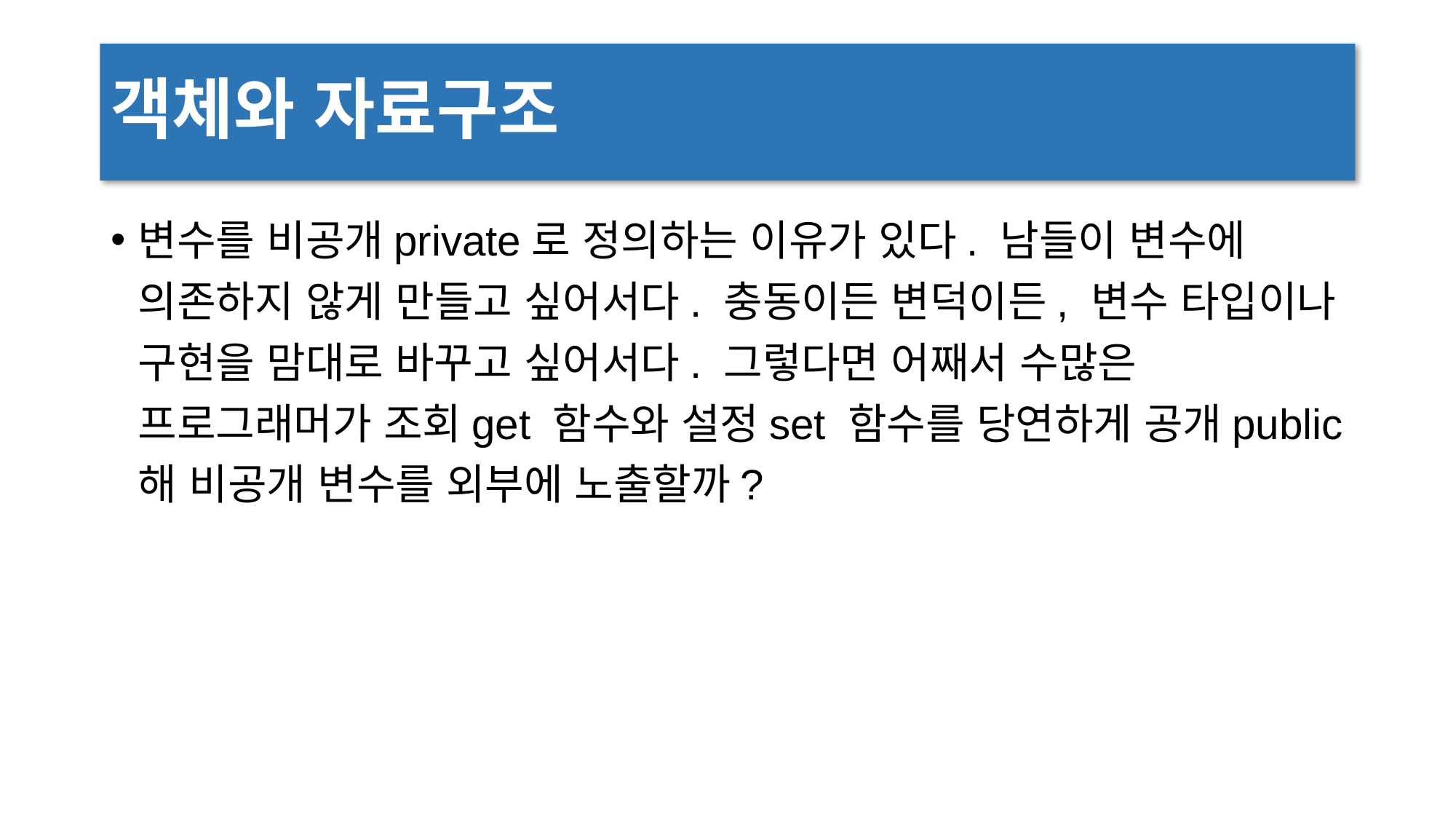

# 객체와 자료구조
변수를 비공개private로 정의하는 이유가 있다. 남들이 변수에 의존하지 않게 만들고 싶어서다. 충동이든 변덕이든, 변수 타입이나 구현을 맘대로 바꾸고 싶어서다. 그렇다면 어째서 수많은 프로그래머가 조회get 함수와 설정set 함수를 당연하게 공개public해 비공개 변수를 외부에 노출할까?